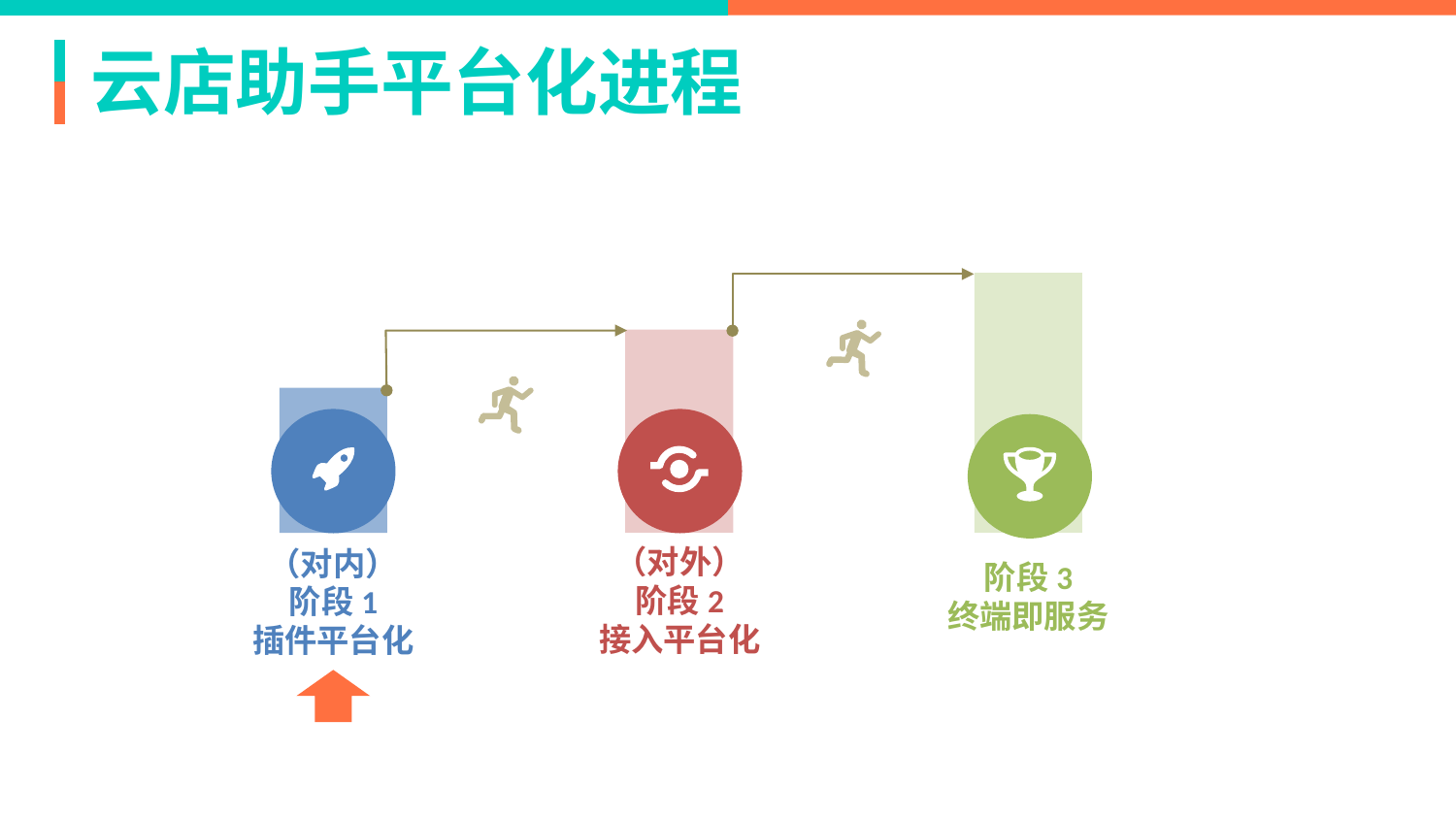

# 云店助手平台化进程

（对内）
阶段1
插件平台化
（对外）
阶段2
接入平台化
阶段3
终端即服务